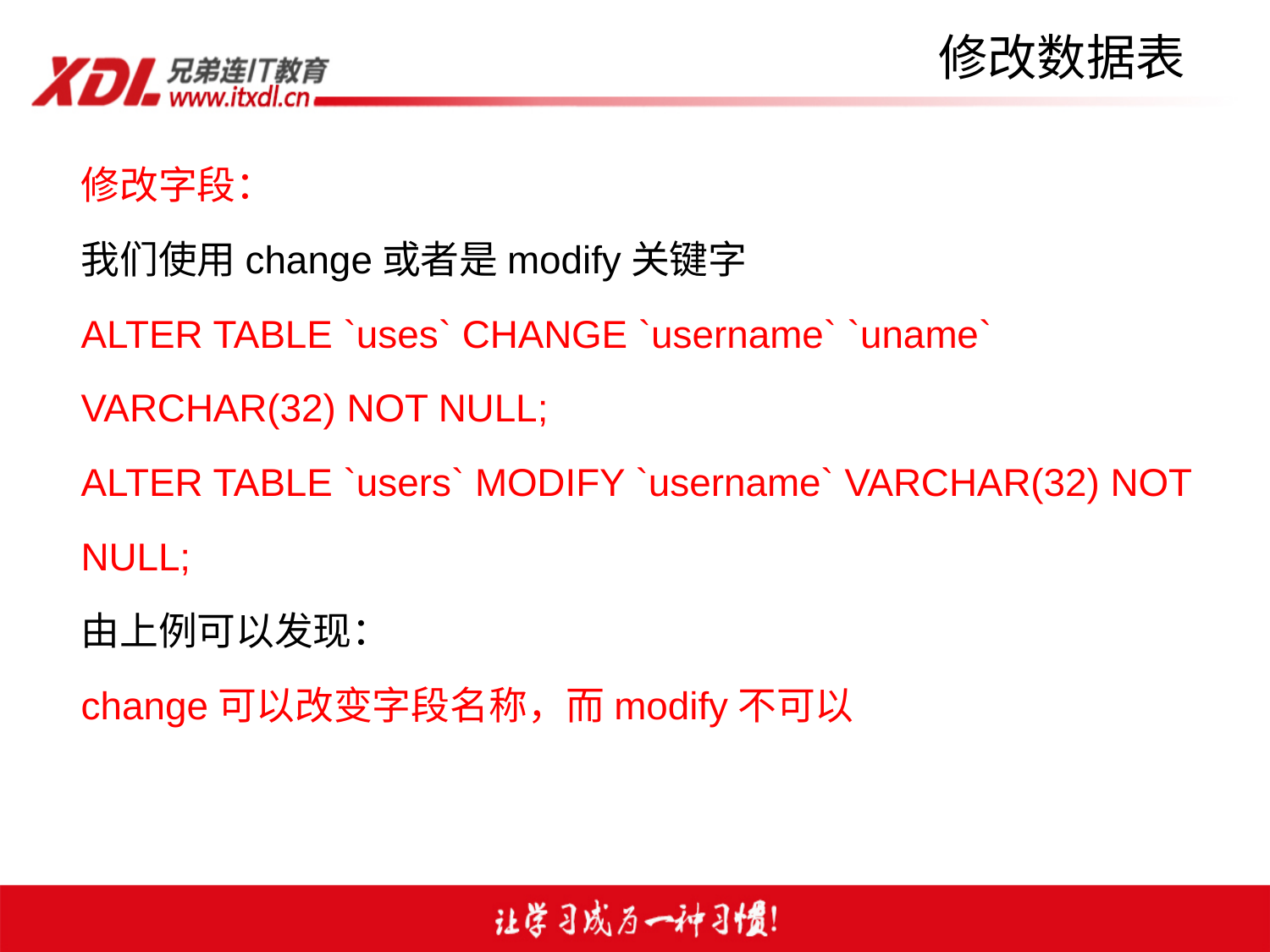

# 修改数据表
修改字段：
我们使用change或者是modify关键字
ALTER TABLE `uses` CHANGE `username` `uname` VARCHAR(32) NOT NULL;
ALTER TABLE `users` MODIFY `username` VARCHAR(32) NOT NULL;
由上例可以发现：
change可以改变字段名称，而modify不可以